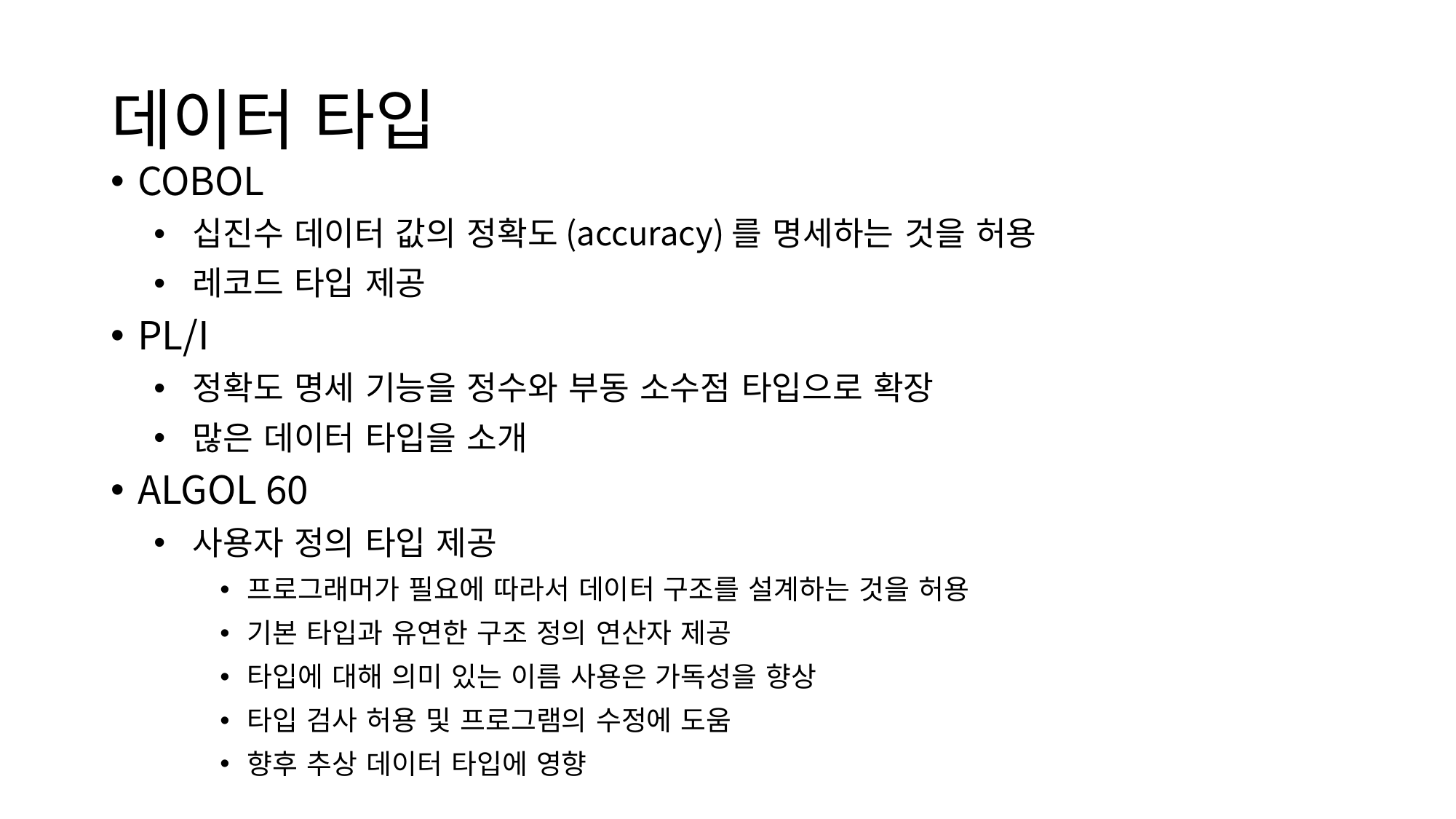

# 데이터 타입
COBOL
십진수 데이터 값의 정확도(accuracy)를 명세하는 것을 허용
레코드 타입 제공
PL/I
정확도 명세 기능을 정수와 부동 소수점 타입으로 확장
많은 데이터 타입을 소개
ALGOL 60
사용자 정의 타입 제공
프로그래머가 필요에 따라서 데이터 구조를 설계하는 것을 허용
기본 타입과 유연한 구조 정의 연산자 제공
타입에 대해 의미 있는 이름 사용은 가독성을 향상
타입 검사 허용 및 프로그램의 수정에 도움
향후 추상 데이터 타입에 영향